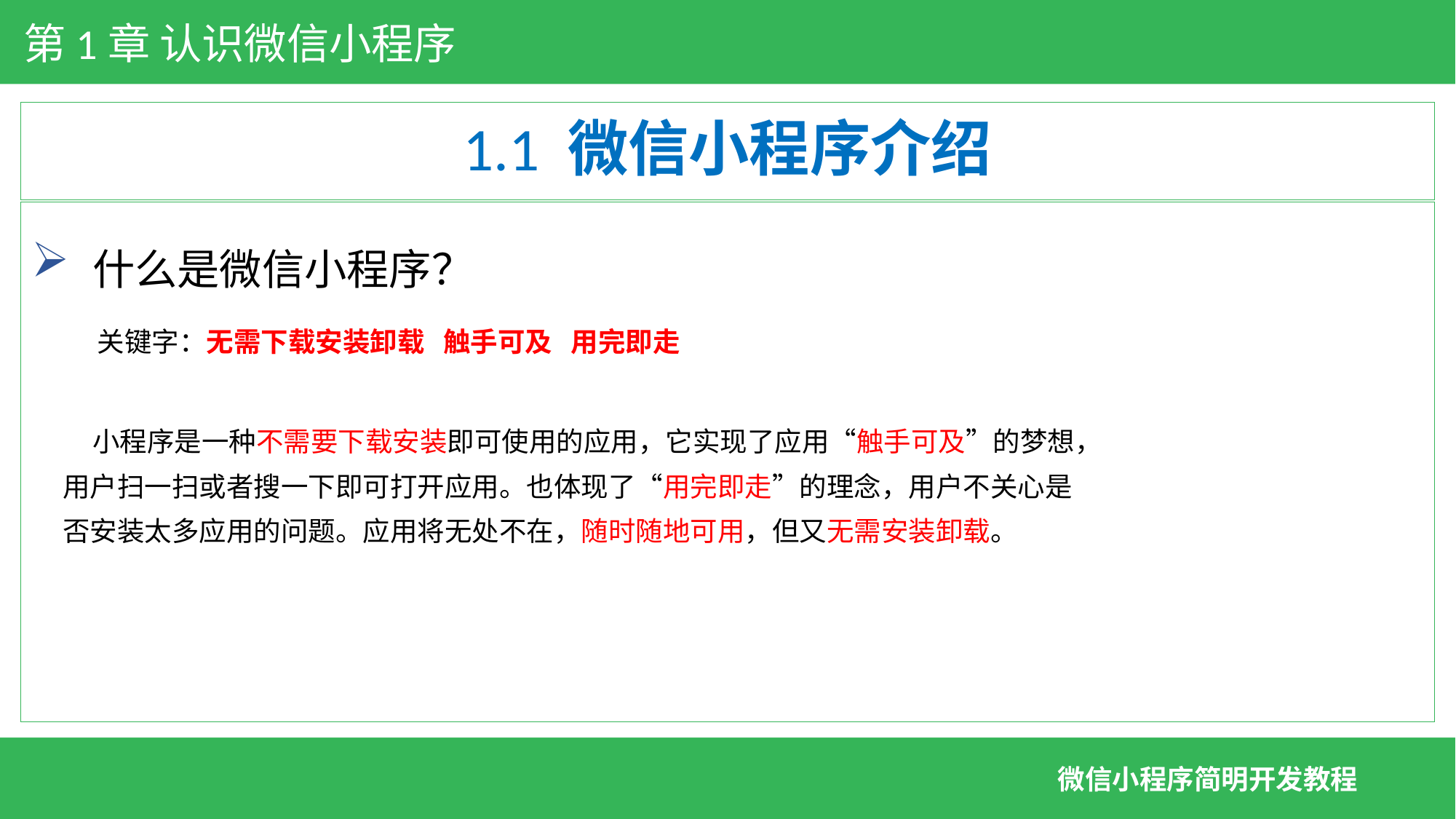

第1章 认识微信小程序

# 1.1 微信小程序介绍
 什么是微信小程序？
     关键字：无需下载安装卸载   触手可及   用完即走

        小程序是一种不需要下载安装即可使用的应用，它实现了应用“触手可及”的梦想，
    用户扫一扫或者搜一下即可打开应用。也体现了“用完即走”的理念，用户不关心是
    否安装太多应用的问题。应用将无处不在，随时随地可用，但又无需安装卸载。

微信小程序简明开发教程